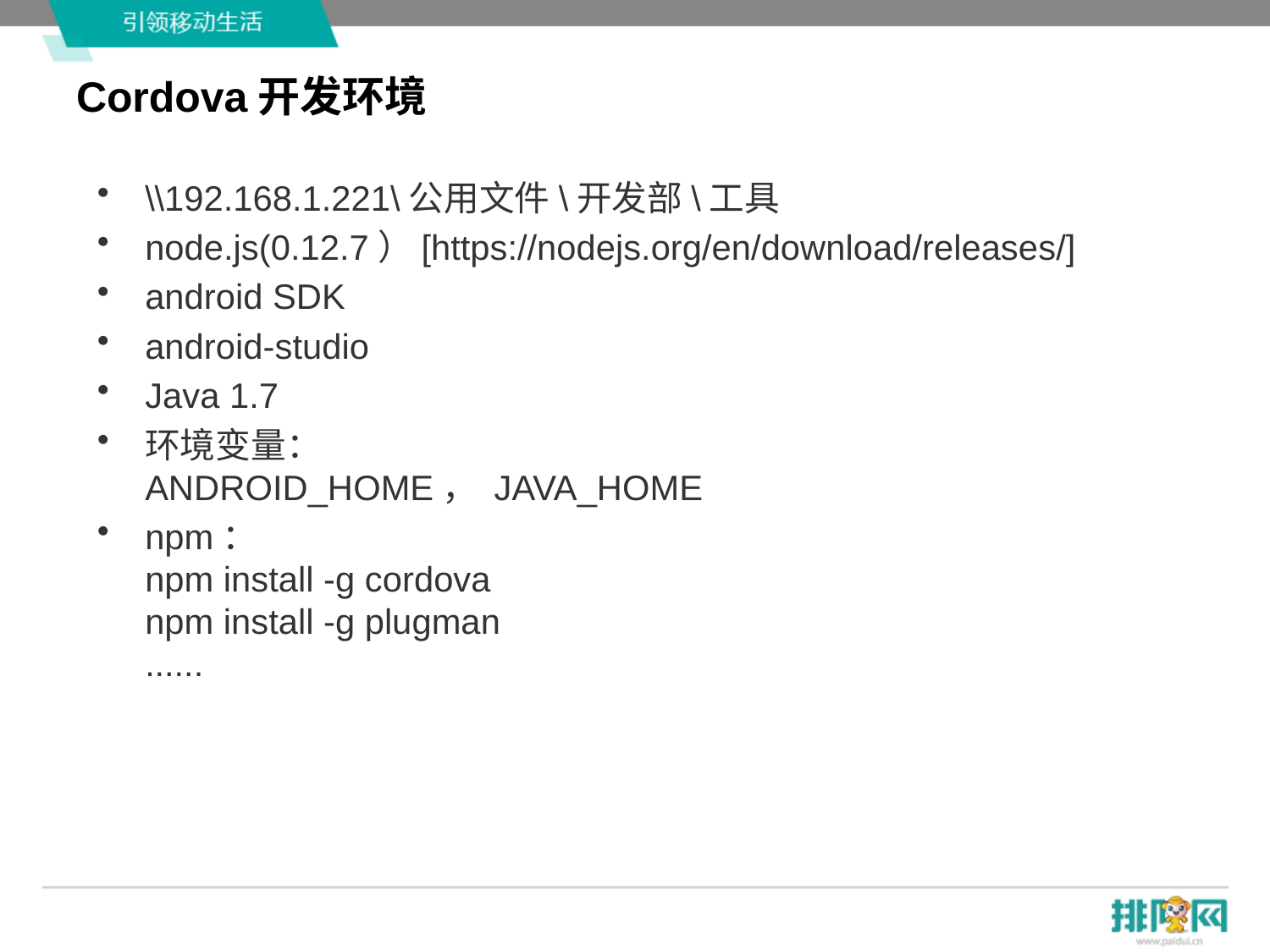

# Cordova开发环境
\\192.168.1.221\公用文件\开发部\工具
node.js(0.12.7）[https://nodejs.org/en/download/releases/]
android SDK
android-studio
Java 1.7
环境变量：
ANDROID_HOME， JAVA_HOME
npm：
npm install -g cordova
npm install -g plugman
......